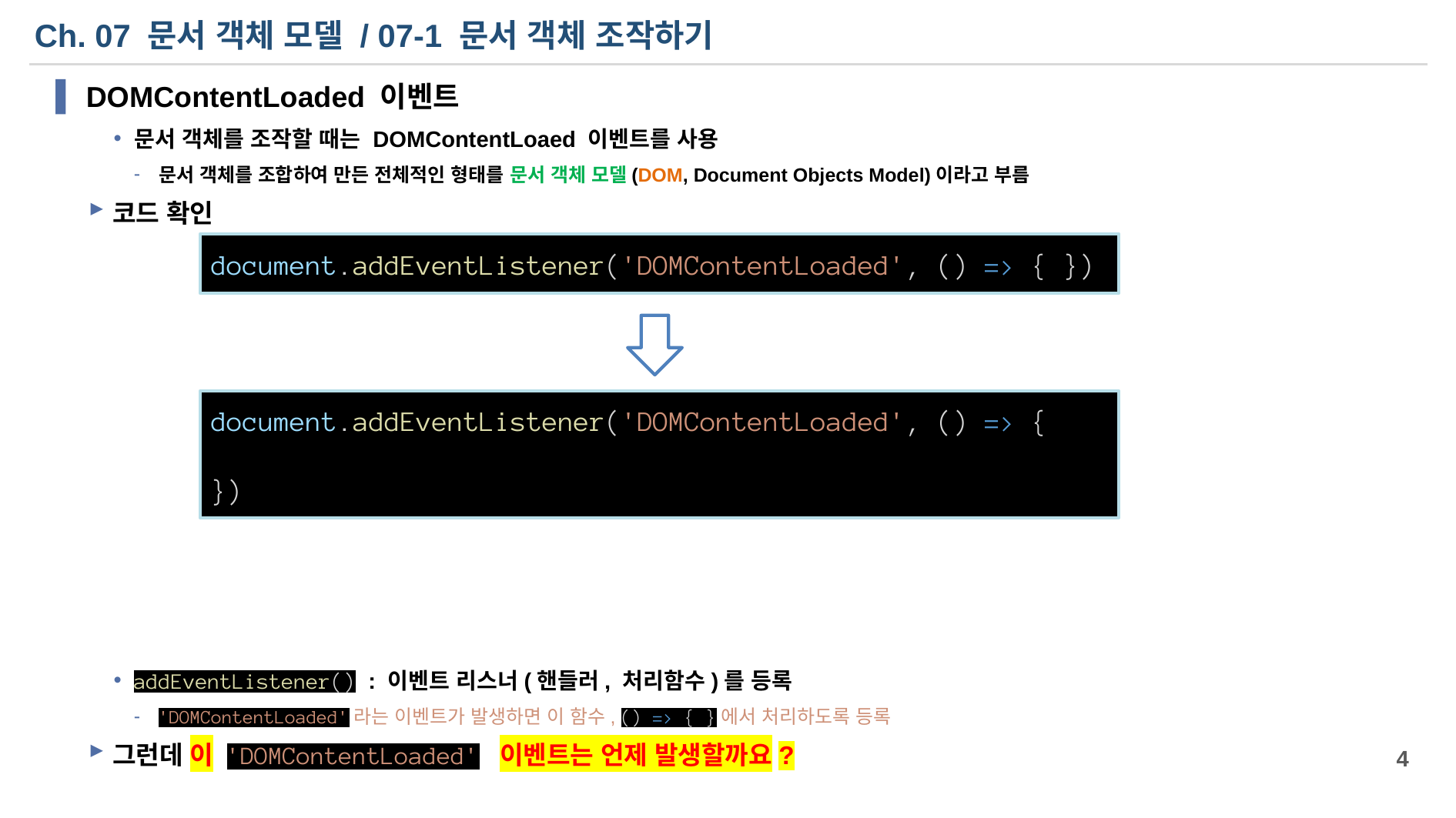

# Ch. 07 문서 객체 모델 / 07-1 문서 객체 조작하기
DOMContentLoaded 이벤트
문서 객체를 조작할 때는 DOMContentLoaed 이벤트를 사용
문서 객체를 조합하여 만든 전체적인 형태를 문서 객체 모델(DOM, Document Objects Model)이라고 부름
코드 확인

addEventListener() : 이벤트 리스너(핸들러, 처리함수)를 등록
'DOMContentLoaded'라는 이벤트가 발생하면 이 함수, () => { }에서 처리하도록 등록
그런데 이 'DOMContentLoaded' 이벤트는 언제 발생할까요?
document.addEventListener('DOMContentLoaded', () => { })

document.addEventListener('DOMContentLoaded', () => {

})
4